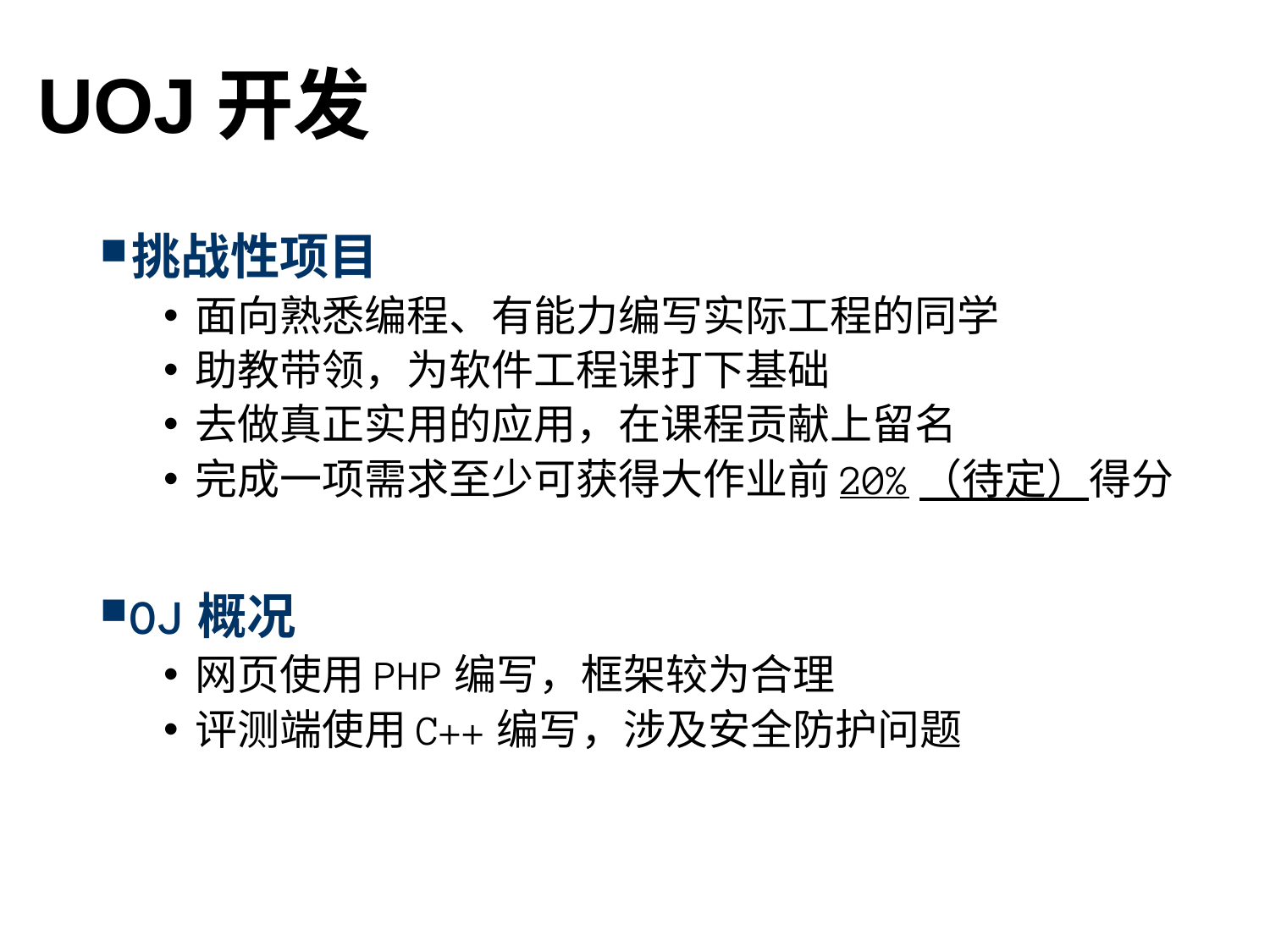

# UOJ开发
挑战性项目
面向熟悉编程、有能力编写实际工程的同学
助教带领，为软件工程课打下基础
去做真正实用的应用，在课程贡献上留名
完成一项需求至少可获得大作业前20%（待定）得分

OJ概况
网页使用PHP编写，框架较为合理
评测端使用C++编写，涉及安全防护问题